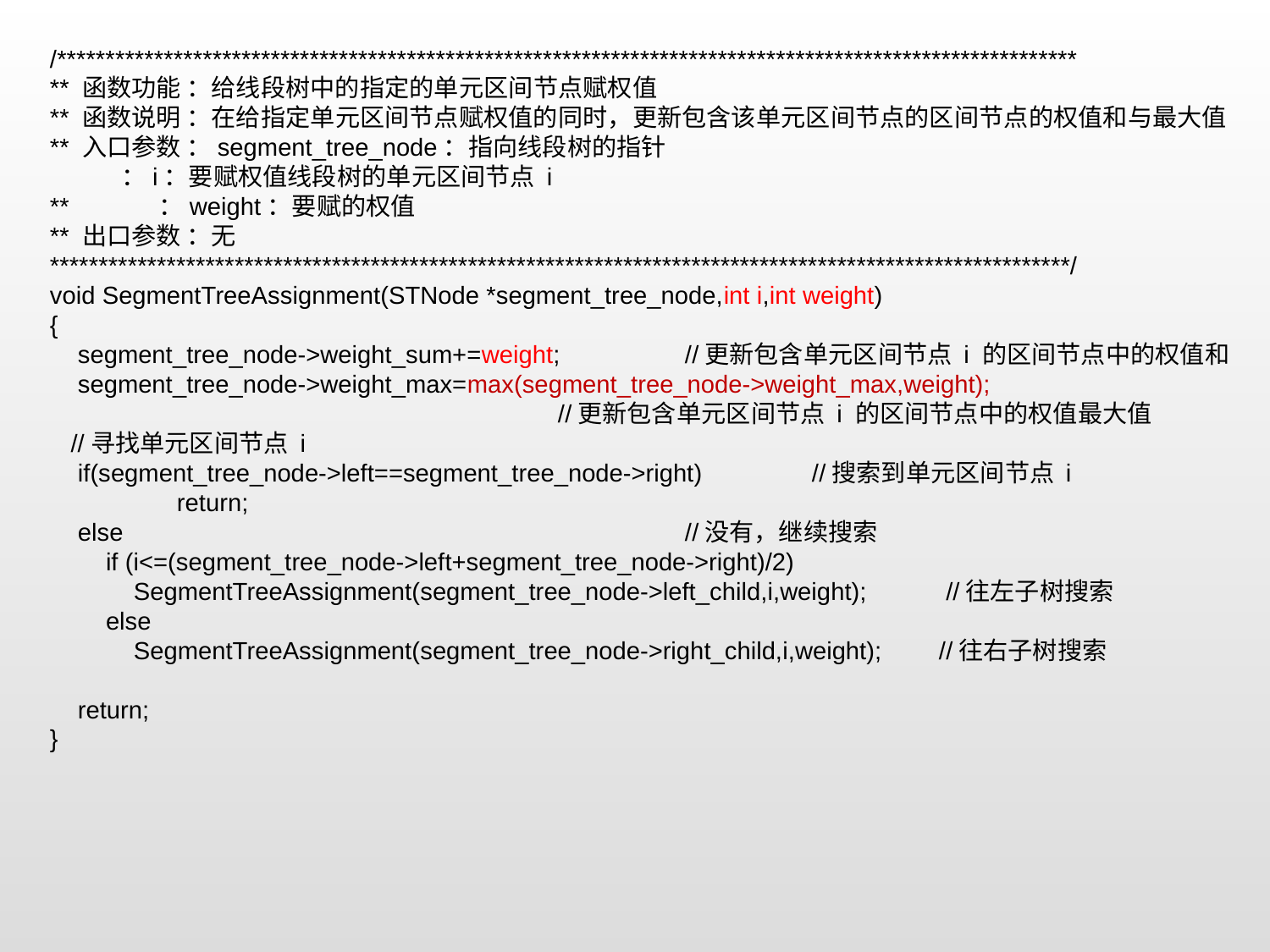

/*********************************************************************************************************
** 函数功能 ：给线段树中的指定的单元区间节点赋权值
** 函数说明 ：在给指定单元区间节点赋权值的同时，更新包含该单元区间节点的区间节点的权值和与最大值
** 入口参数 ：segment_tree_node：指向线段树的指针
            ：i：要赋权值线段树的单元区间节点 i
**            ：weight：要赋的权值
** 出口参数 ：无
*********************************************************************************************************/
void SegmentTreeAssignment(STNode *segment_tree_node,int i,int weight)
{
    segment_tree_node->weight_sum+=weight; 	//更新包含单元区间节点 i 的区间节点中的权值和
    segment_tree_node->weight_max=max(segment_tree_node->weight_max,weight);
				//更新包含单元区间节点 i 的区间节点中的权值最大值
   //寻找单元区间节点 i
    if(segment_tree_node->left==segment_tree_node->right) 	//搜索到单元区间节点 i
        	return;
    else 					//没有，继续搜索
        if (i<=(segment_tree_node->left+segment_tree_node->right)/2)
            SegmentTreeAssignment(segment_tree_node->left_child,i,weight);	 //往左子树搜索
        else
            SegmentTreeAssignment(segment_tree_node->right_child,i,weight); 	//往右子树搜索

    return;
}